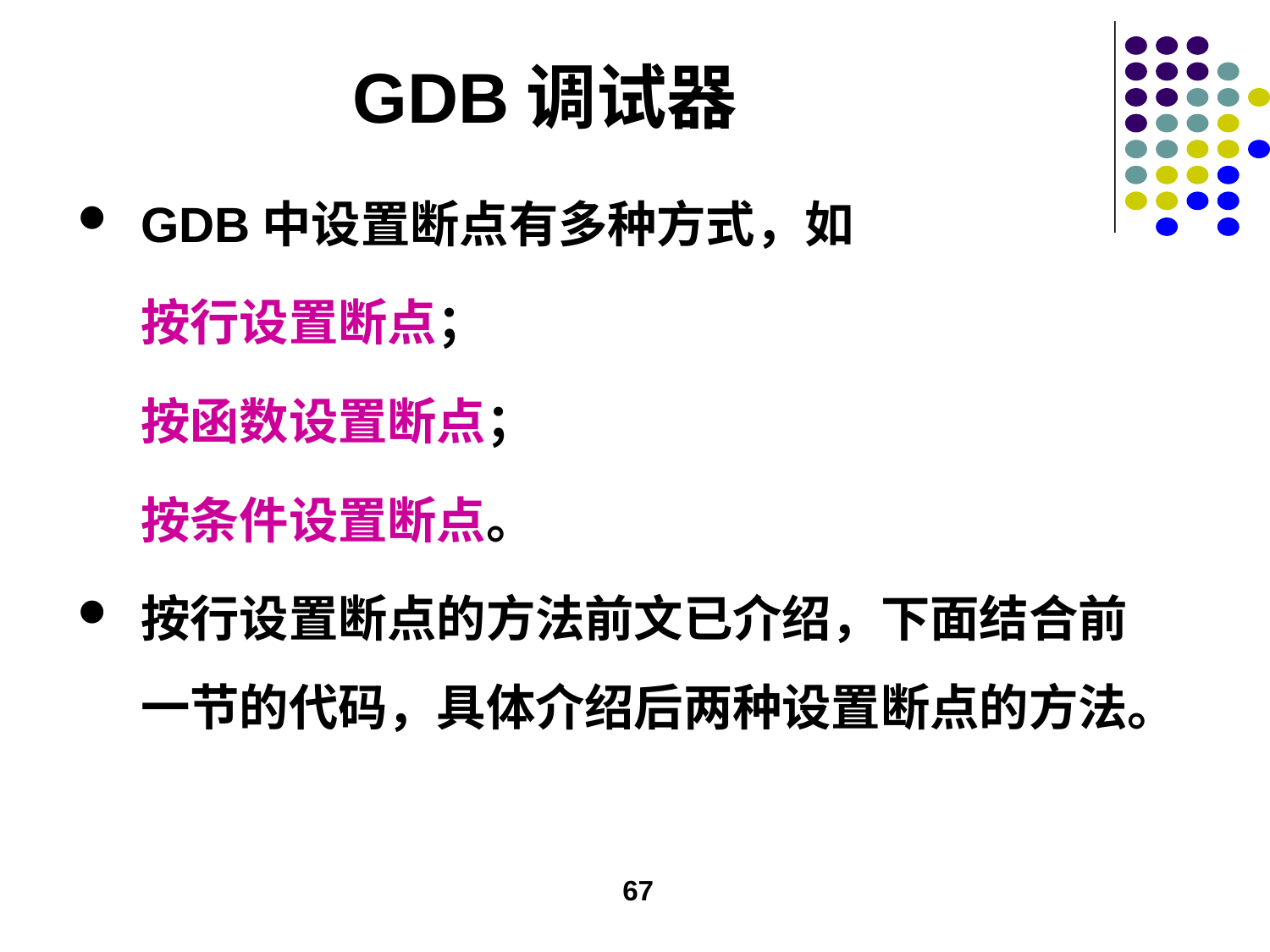

GDB调试器
GDB中设置断点有多种方式，如
按行设置断点；
按函数设置断点；
按条件设置断点。
按行设置断点的方法前文已介绍，下面结合前一节的代码，具体介绍后两种设置断点的方法。
67